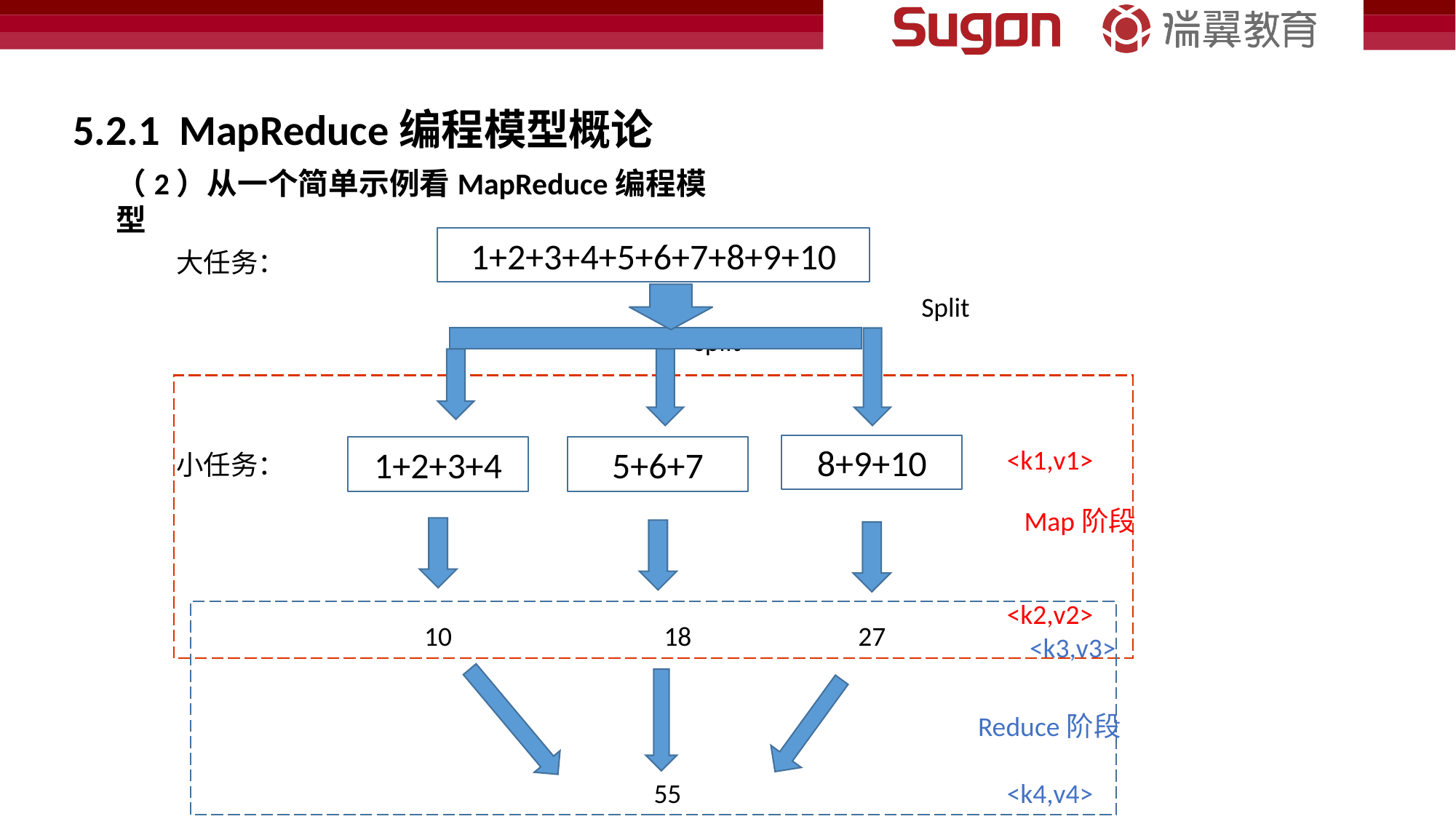

5.2.1  MapReduce编程模型概论
（2）从一个简单示例看MapReduce编程模型
1+2+3+4+5+6+7+8+9+10
大任务：

Split
split

8+9+10
5+6+7
1+2+3+4
<k1,v1>
小任务：
Map阶段

<k2,v2>

10
18
27
<k3,v3>

Reduce阶段
55
<k4,v4>